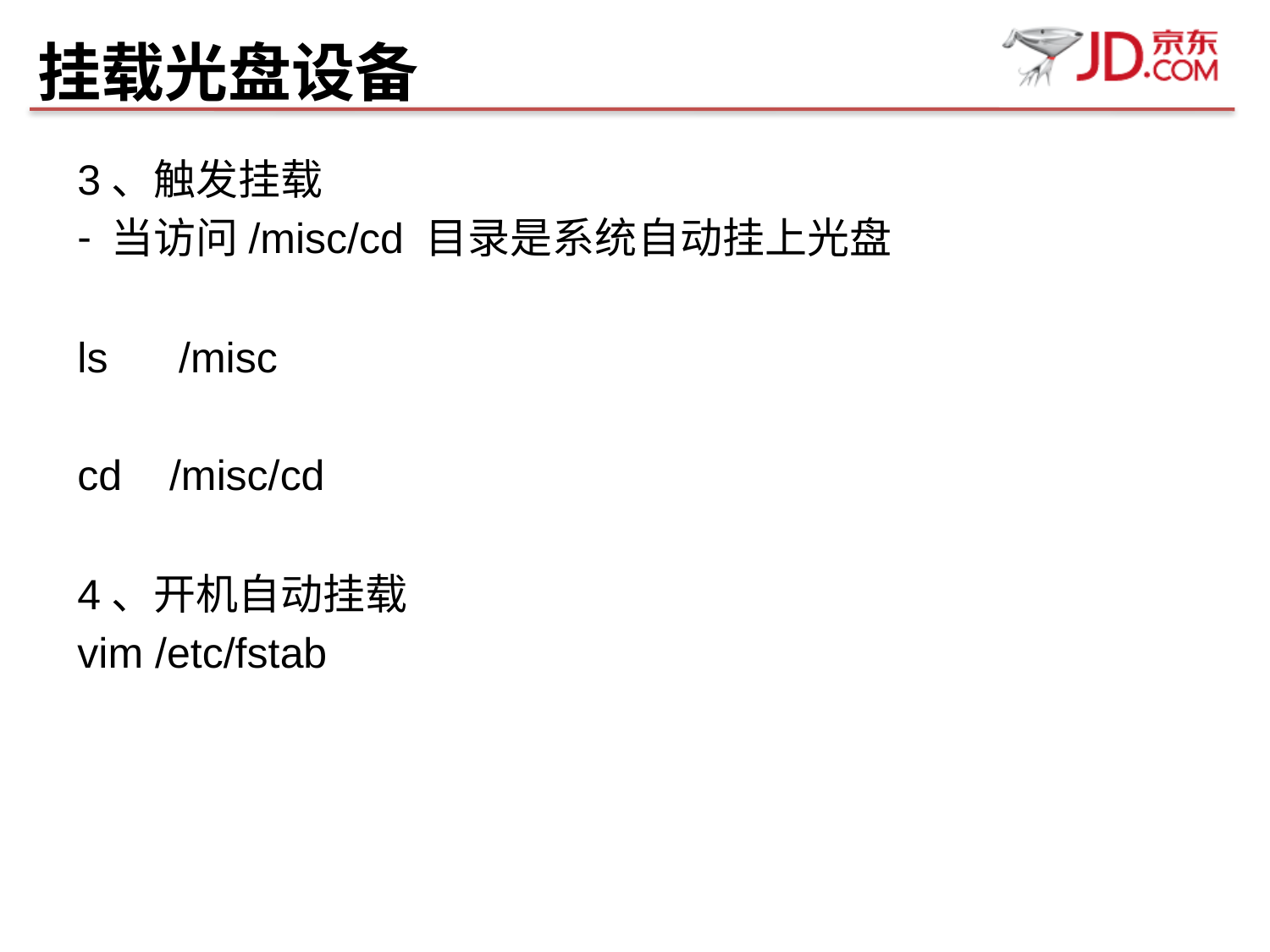

# 挂载光盘设备
3、触发挂载
 当访问/misc/cd 目录是系统自动挂上光盘

ls      /misc

cd    /misc/cd

4、开机自动挂载
vim /etc/fstab